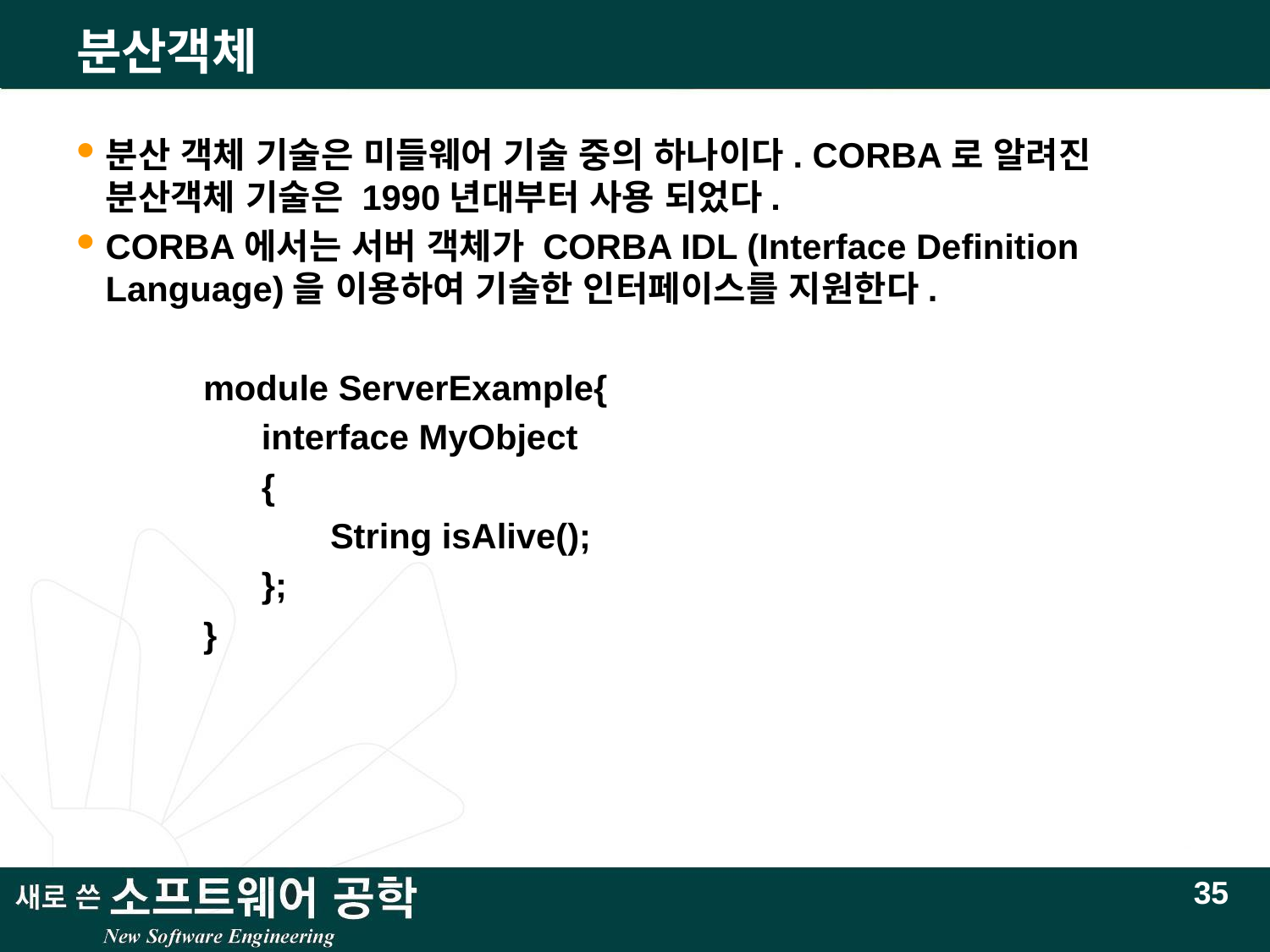

# 분산객체
분산 객체 기술은 미들웨어 기술 중의 하나이다. CORBA로 알려진 분산객체 기술은 1990년대부터 사용 되었다.
CORBA에서는 서버 객체가 CORBA IDL (Interface Definition Language)을 이용하여 기술한 인터페이스를 지원한다.

	module ServerExample{
	      interface MyObject
	      {
		String isAlive();
	      };
	}